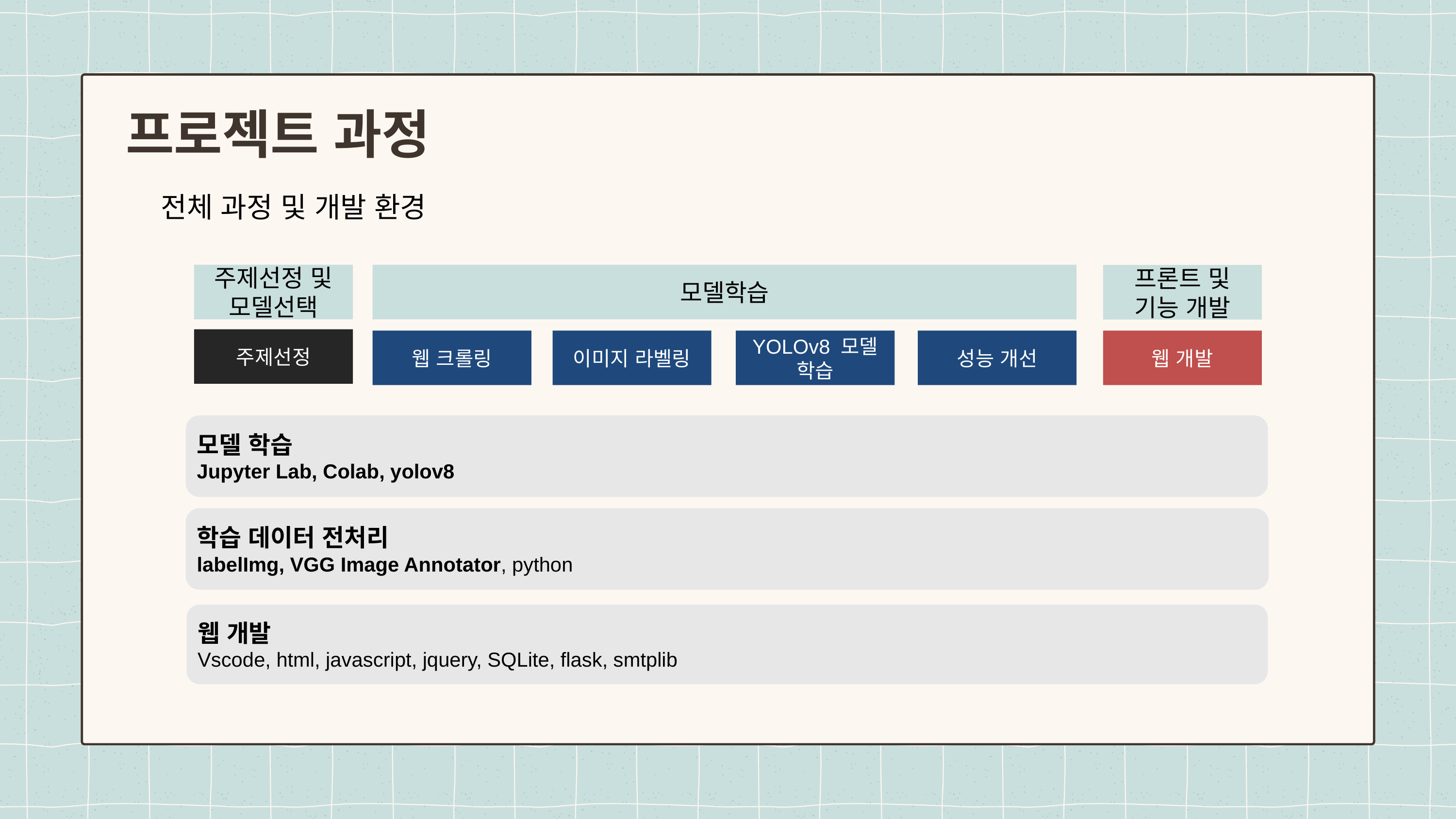

프로젝트 과정
전체 과정 및 개발 환경
주제선정 및 모델선택
모델학습
프론트 및 기능 개발
주제선정
웹 크롤링
이미지 라벨링
YOLOv8 모델 학습
성능 개선
웹 개발
모델 학습
Jupyter Lab, Colab, yolov8
학습 데이터 전처리
labelImg, VGG Image Annotator, python
웹 개발
Vscode, html, javascript, jquery, SQLite, flask, smtplib